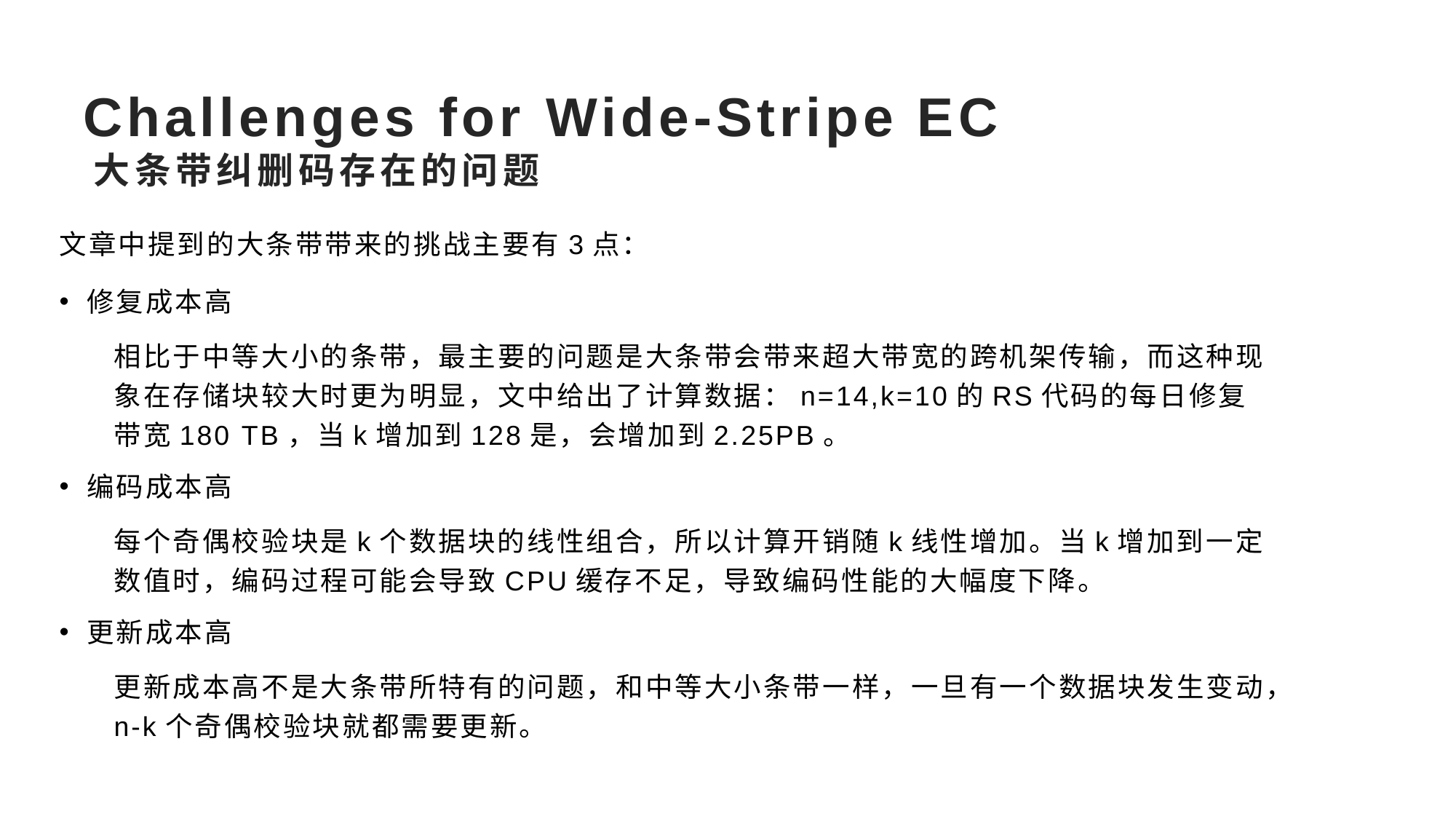

# Challenges for Wide-Stripe EC
大条带纠删码存在的问题
文章中提到的大条带带来的挑战主要有3点：
修复成本高
相比于中等大小的条带，最主要的问题是大条带会带来超大带宽的跨机架传输，而这种现象在存储块较大时更为明显，文中给出了计算数据：n=14,k=10的RS代码的每日修复带宽180 TB，当k增加到128是，会增加到2.25PB。
编码成本高
每个奇偶校验块是k个数据块的线性组合，所以计算开销随k线性增加。当k增加到一定数值时，编码过程可能会导致CPU缓存不足，导致编码性能的大幅度下降。
更新成本高
更新成本高不是大条带所特有的问题，和中等大小条带一样，一旦有一个数据块发生变动，n-k个奇偶校验块就都需要更新。